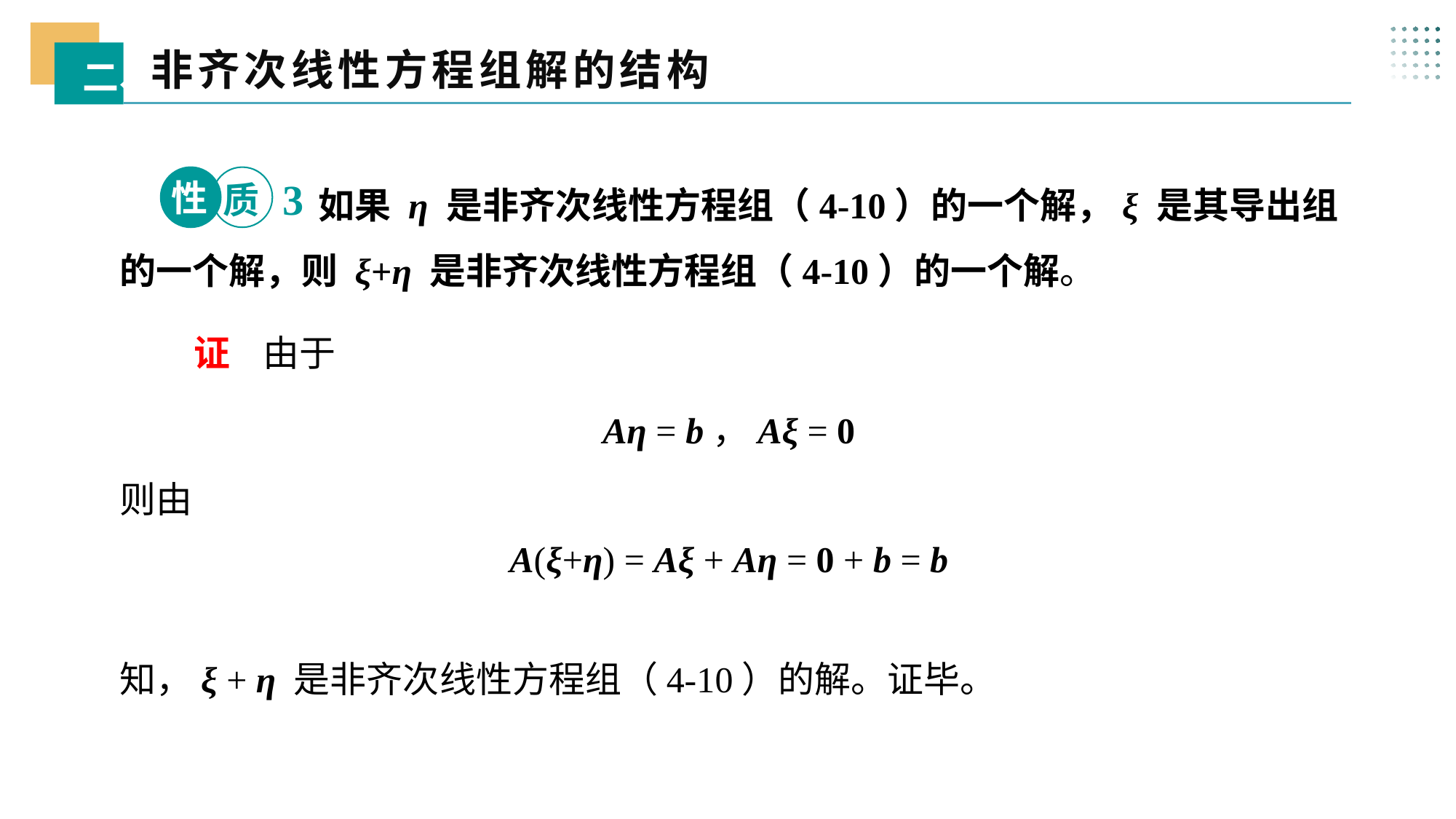

非齐次线性方程组解的结构
二、
                       如果 η 是非齐次线性方程组（4-10）的一个解，ξ 是其导出组的一个解，则 ξ+η 是非齐次线性方程组（4-10）的一个解。

性

3
质
        证    由于
Aη = b，Aξ = 0
则由
A(ξ+η) = Aξ + Aη = 0 + b = b
知，ξ + η 是非齐次线性方程组（4-10）的解。证毕。